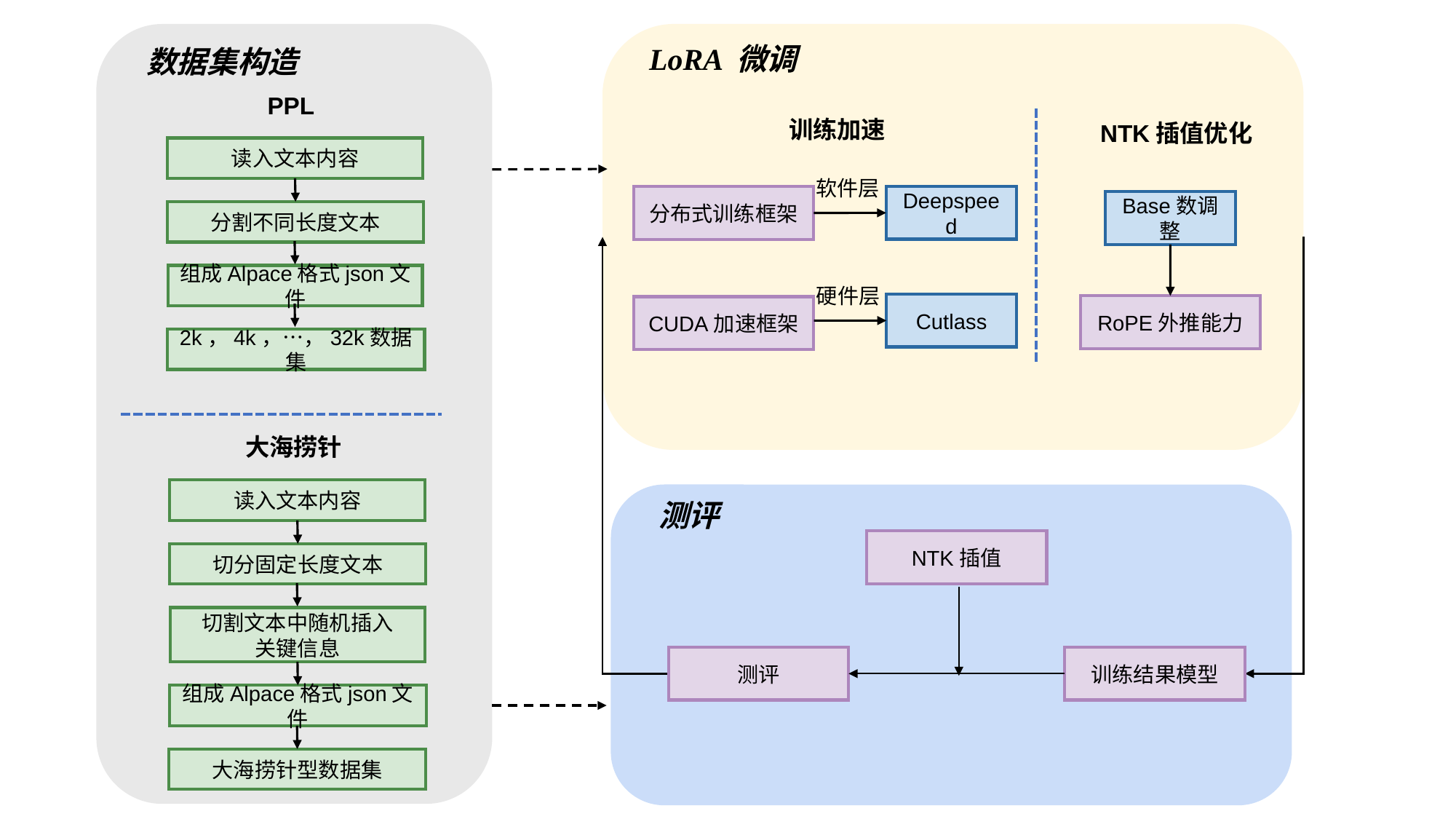

LoRA 微调
数据集构造
PPL
训练加速
NTK插值优化
读入文本内容
软件层
分布式训练框架
Deepspeed
Base数调整
分割不同长度文本
组成Alpace格式json文件
硬件层
Cutlass
RoPE外推能力
CUDA加速框架
2k，4k，…，32k数据集
大海捞针
读入文本内容

测评
NTK插值
切分固定长度文本
切割文本中随机插入
关键信息
训练结果模型
测评
组成Alpace格式json文件
大海捞针型数据集